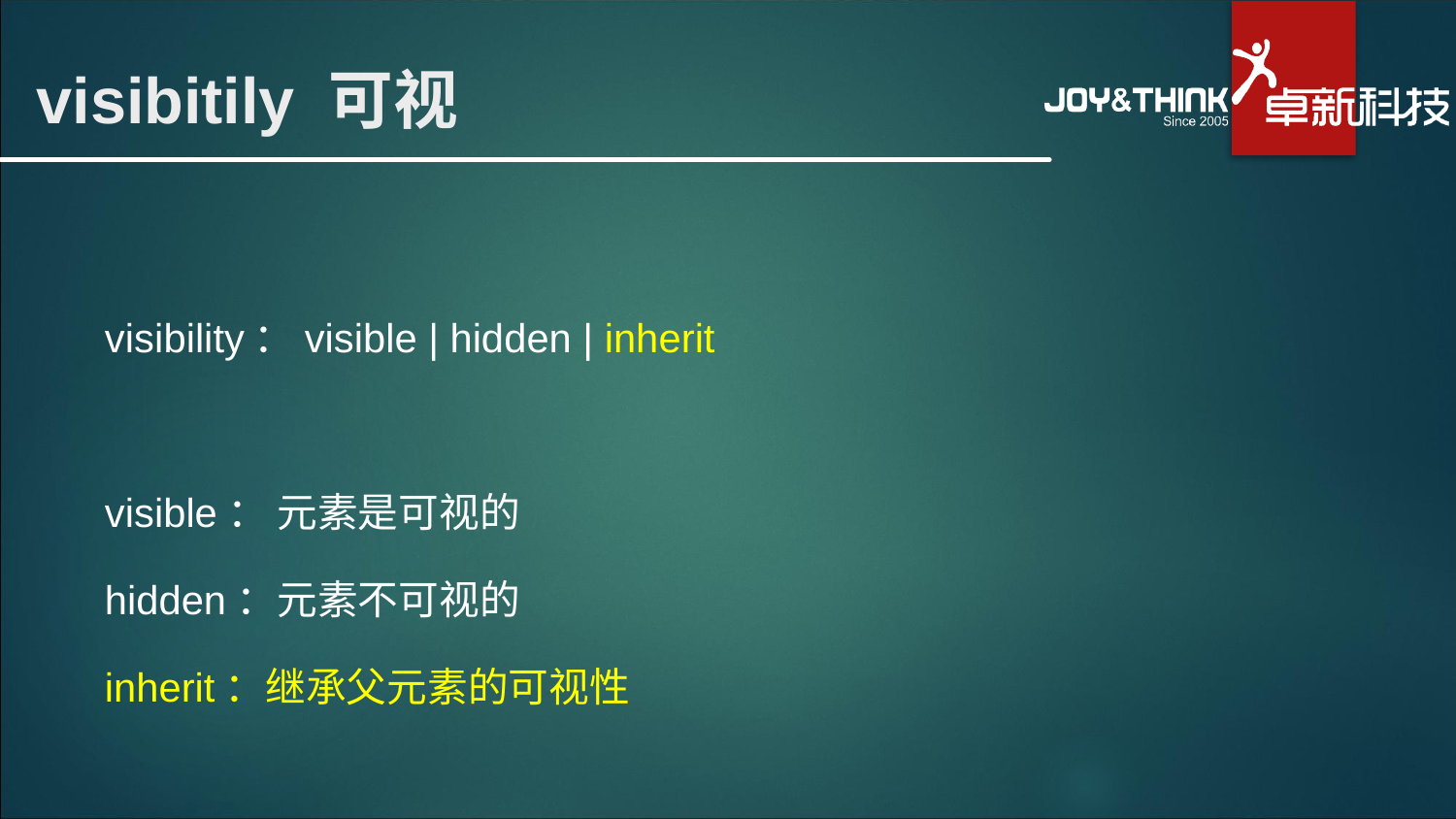

# visibitily 可视
visibility：visible | hidden | inherit

visible： 元素是可视的
hidden：元素不可视的
inherit：继承父元素的可视性